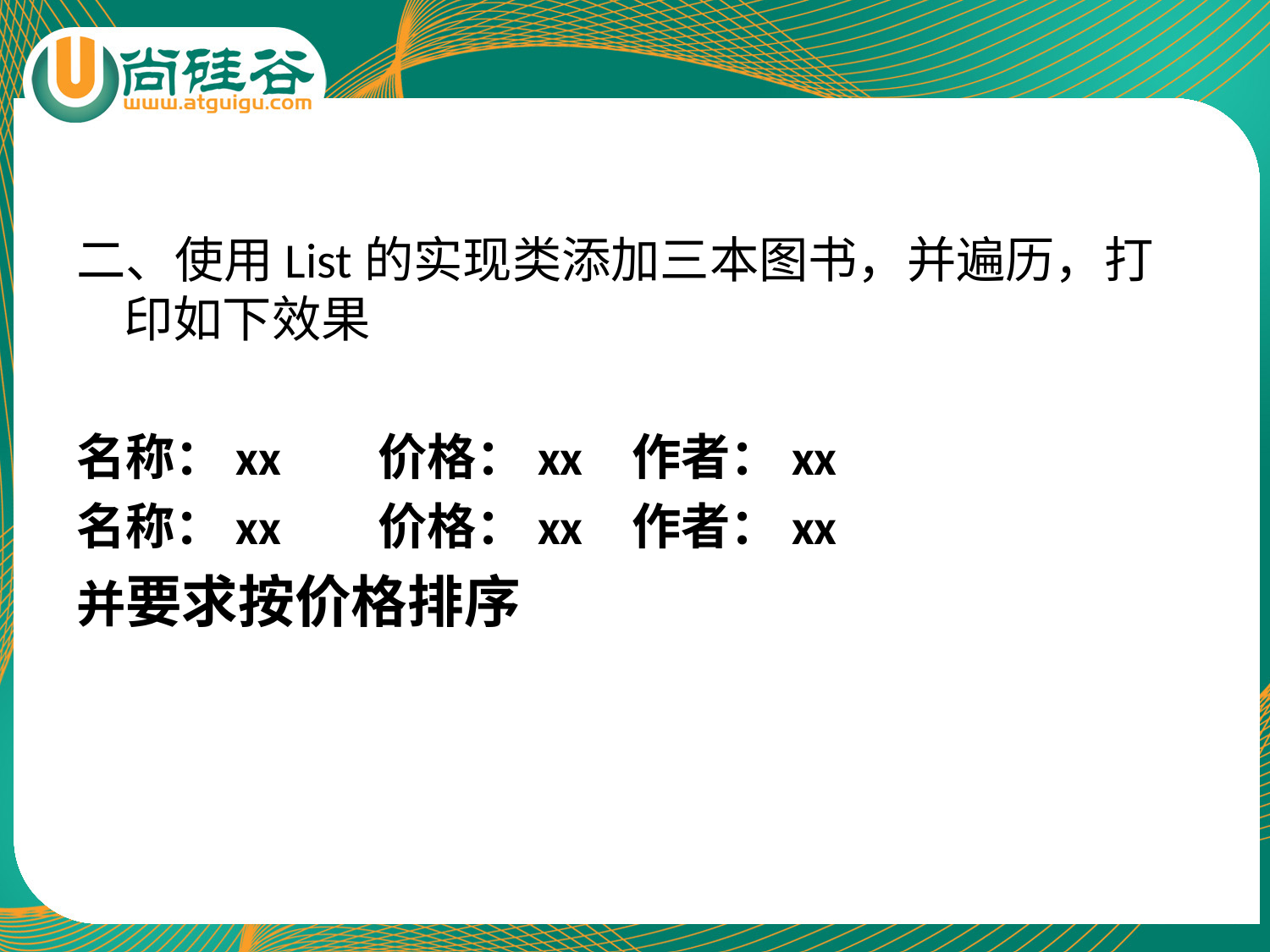

#
二、使用List的实现类添加三本图书，并遍历，打印如下效果

名称：xx	价格：xx	作者：xx
名称：xx	价格：xx	作者：xx
并要求按价格排序